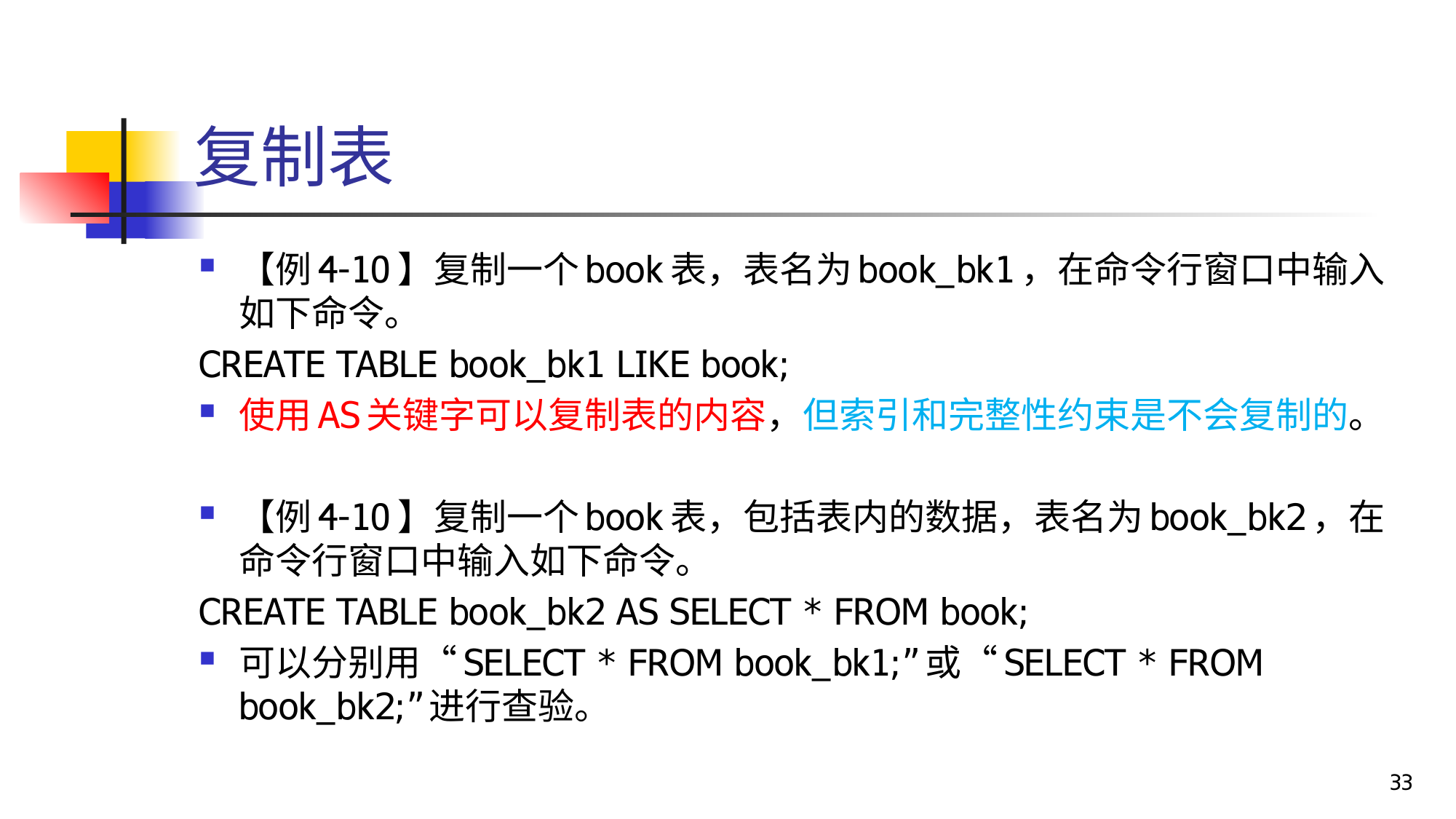

# 复制表
【例4-10】复制一个book表，表名为book_bk1，在命令行窗口中输入如下命令。
CREATE TABLE book_bk1 LIKE book;
使用AS关键字可以复制表的内容，但索引和完整性约束是不会复制的。

【例4-10】复制一个book表，包括表内的数据，表名为book_bk2，在命令行窗口中输入如下命令。
CREATE TABLE book_bk2 AS SELECT * FROM book;
可以分别用“SELECT * FROM book_bk1;”或“SELECT * FROM book_bk2;”进行查验。

33